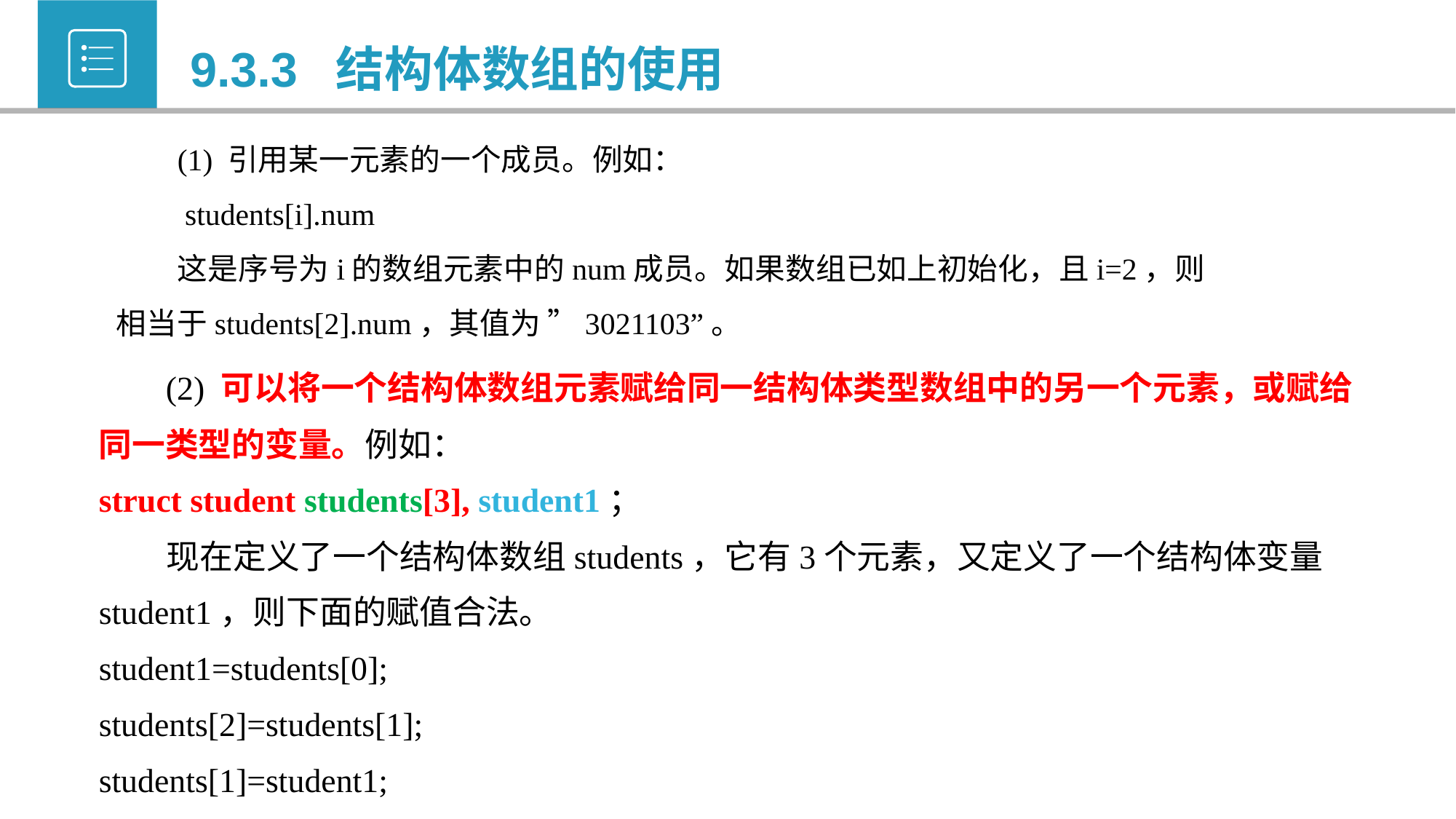

9.3.3  结构体数组的使用
        (1) 引用某一元素的一个成员。例如：
         students[i].num
        这是序号为i的数组元素中的num成员。如果数组已如上初始化，且i=2，则相当于students[2].num，其值为 ”3021103”。
        (2) 可以将一个结构体数组元素赋给同一结构体类型数组中的另一个元素，或赋给同一类型的变量。例如：
struct student students[3], student1；
        现在定义了一个结构体数组students，它有3个元素，又定义了一个结构体变量student1，则下面的赋值合法。
student1=students[0];
students[2]=students[1];
students[1]=student1;